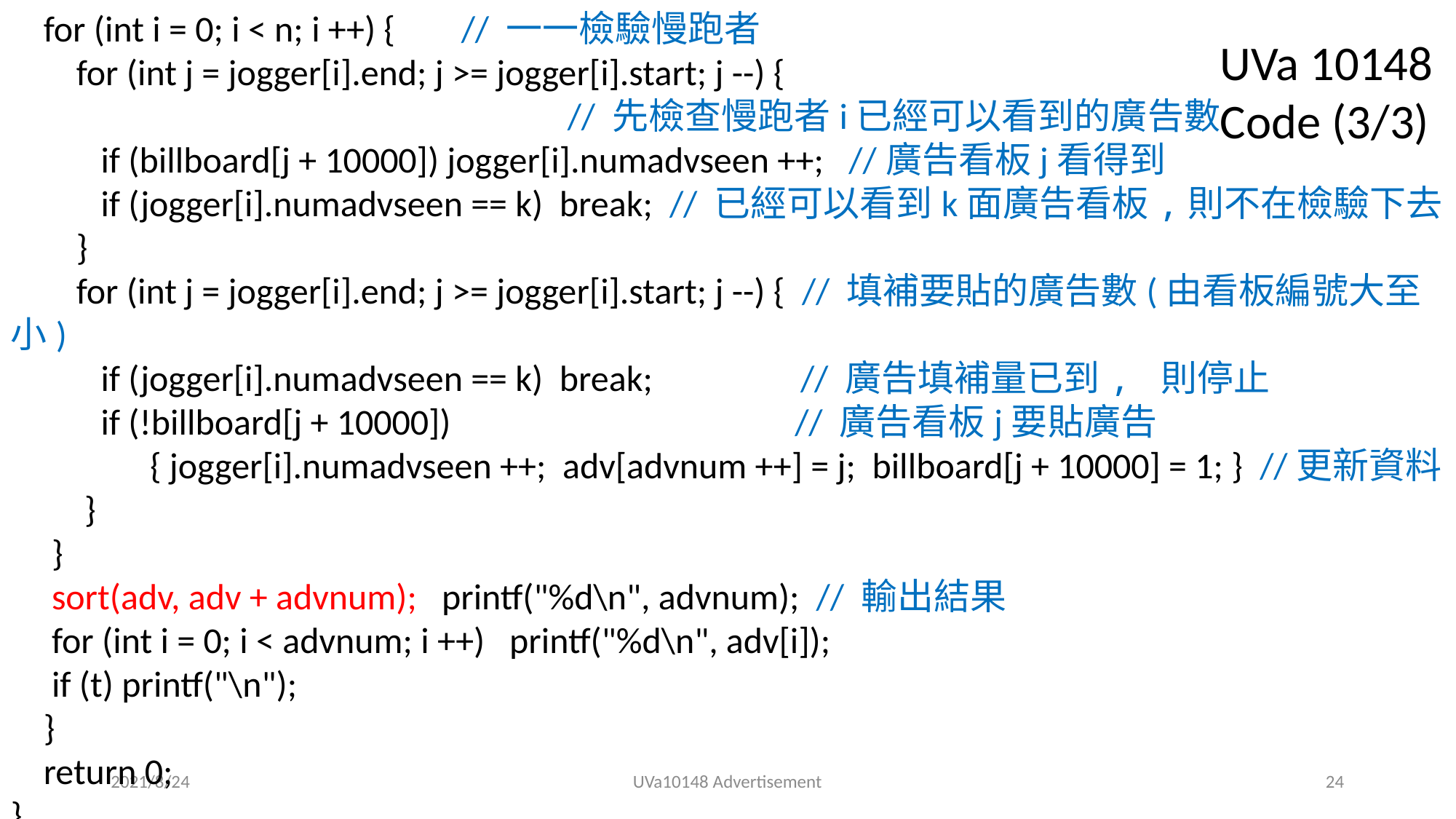

for (int i = 0; i < n; i ++) {        // 一一檢驗慢跑者
        for (int j = jogger[i].end; j >= jogger[i].start; j --) {
                                                                    // 先檢查慢跑者i已經可以看到的廣告數
           if (billboard[j + 10000]) jogger[i].numadvseen ++;   //廣告看板j看得到
           if (jogger[i].numadvseen == k)  break;  // 已經可以看到k面廣告看板,則不在檢驗下去
        }
        for (int j = jogger[i].end; j >= jogger[i].start; j --) {  // 填補要貼的廣告數(由看板編號大至小)
           if (jogger[i].numadvseen == k)  break;                  // 廣告填補量已到, 則停止
           if (!billboard[j + 10000])                                          // 廣告看板j要貼廣告
                 { jogger[i].numadvseen ++;  adv[advnum ++] = j;  billboard[j + 10000] = 1; }  //更新資料
         }
     }
     sort(adv, adv + advnum);   printf("%d\n", advnum);  // 輸出結果
     for (int i = 0; i < advnum; i ++)   printf("%d\n", adv[i]);
     if (t) printf("\n");
    }
    return 0;
}
UVa 10148 Code (3/3)
2021/8/24
UVa10148 Advertisement
24